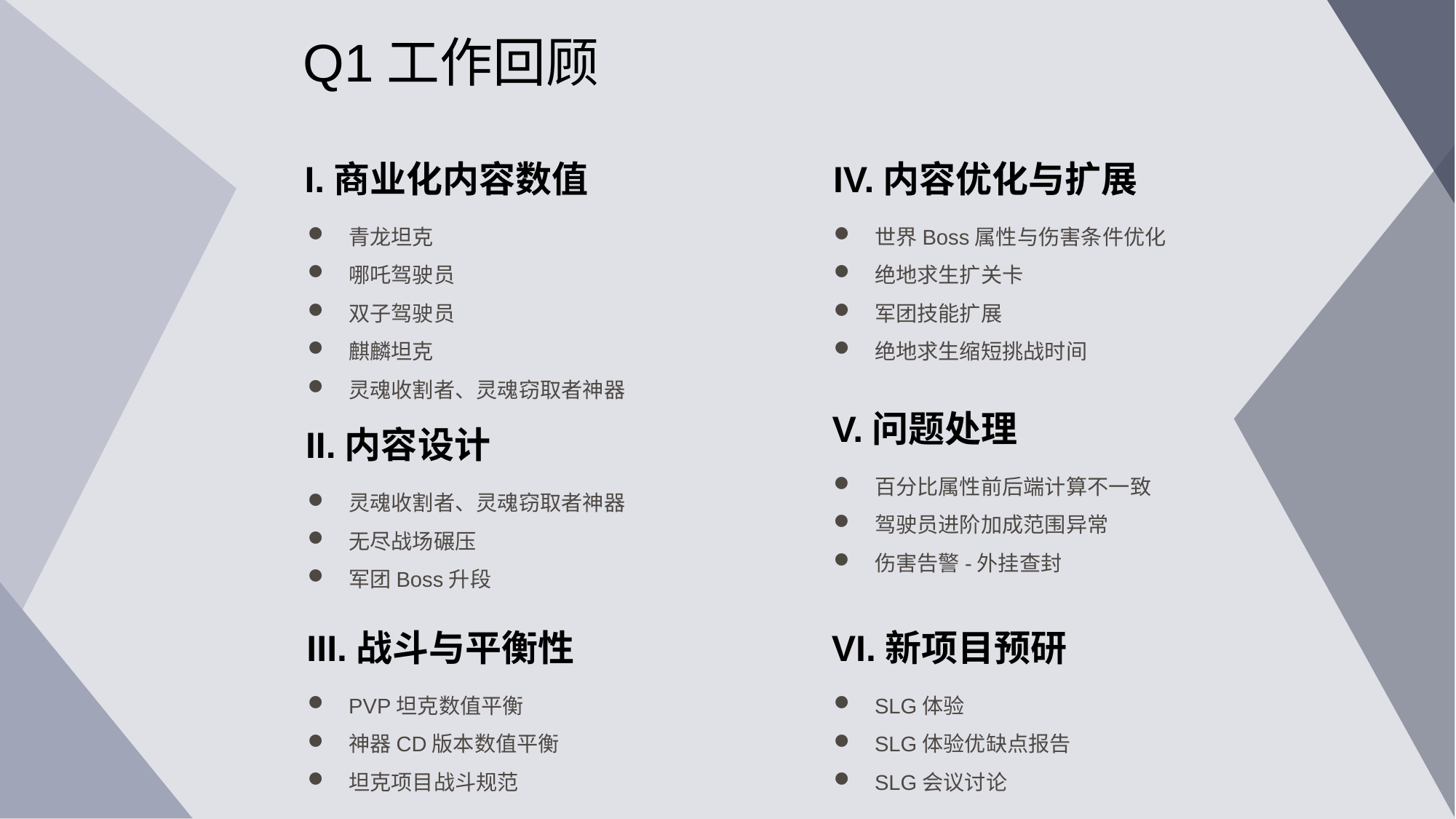

Q1工作回顾
I.商业化内容数值
青龙坦克
哪吒驾驶员
双子驾驶员
麒麟坦克
灵魂收割者、灵魂窃取者神器
IV.内容优化与扩展
世界Boss属性与伤害条件优化
绝地求生扩关卡
军团技能扩展
绝地求生缩短挑战时间

V.问题处理
百分比属性前后端计算不一致
驾驶员进阶加成范围异常
伤害告警-外挂查封
II.内容设计
灵魂收割者、灵魂窃取者神器
无尽战场碾压
军团Boss升段

III.战斗与平衡性
PVP坦克数值平衡
神器CD版本数值平衡
坦克项目战斗规范
VI.新项目预研
SLG体验
SLG体验优缺点报告
SLG会议讨论